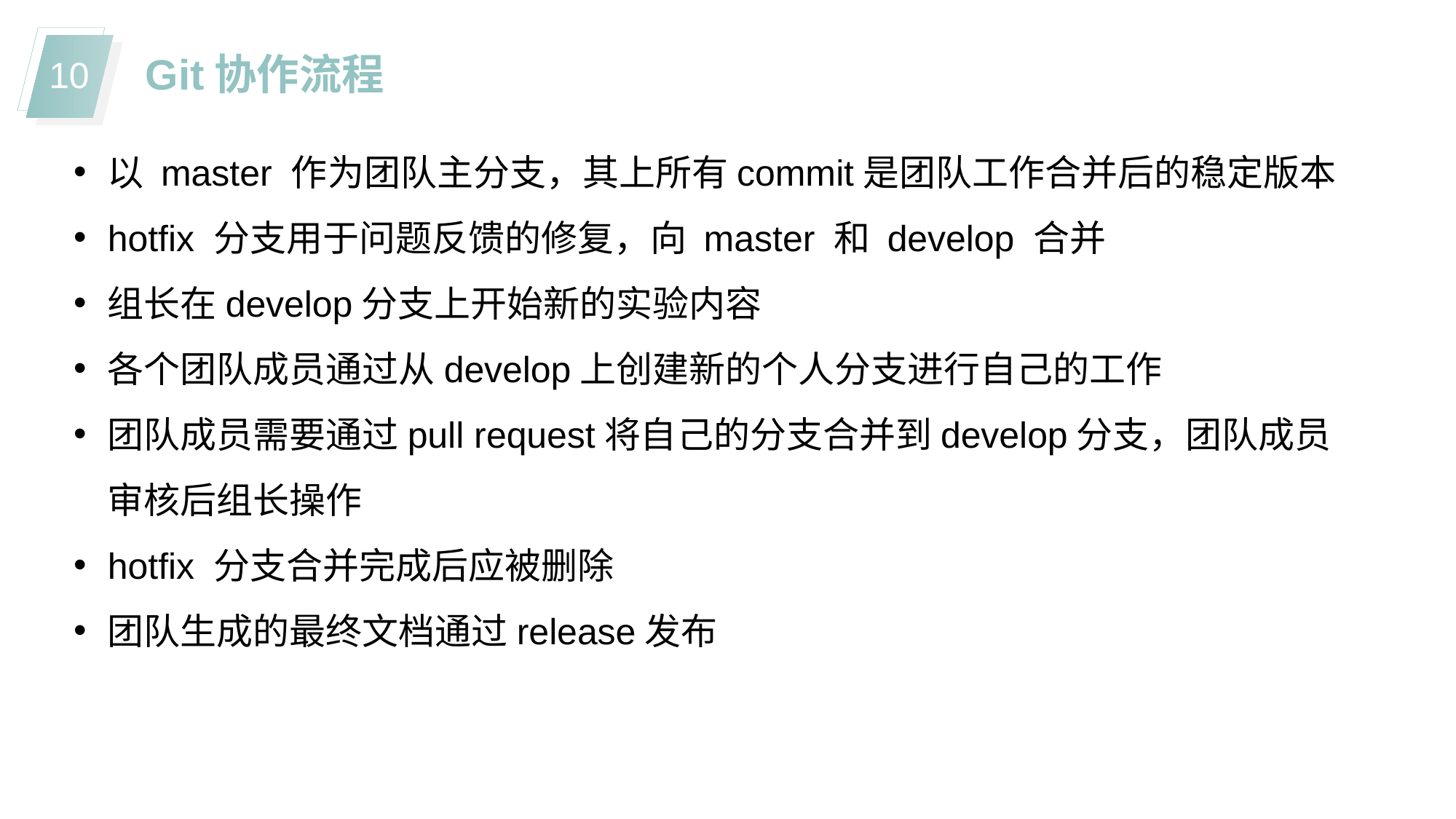

Git协作流程
以 master 作为团队主分支，其上所有commit是团队工作合并后的稳定版本
hotfix 分支用于问题反馈的修复，向 master 和 develop 合并
组长在develop分支上开始新的实验内容
各个团队成员通过从develop上创建新的个人分支进行自己的工作
团队成员需要通过pull request将自己的分支合并到develop分支，团队成员审核后组长操作
hotfix 分支合并完成后应被删除
团队生成的最终文档通过release发布